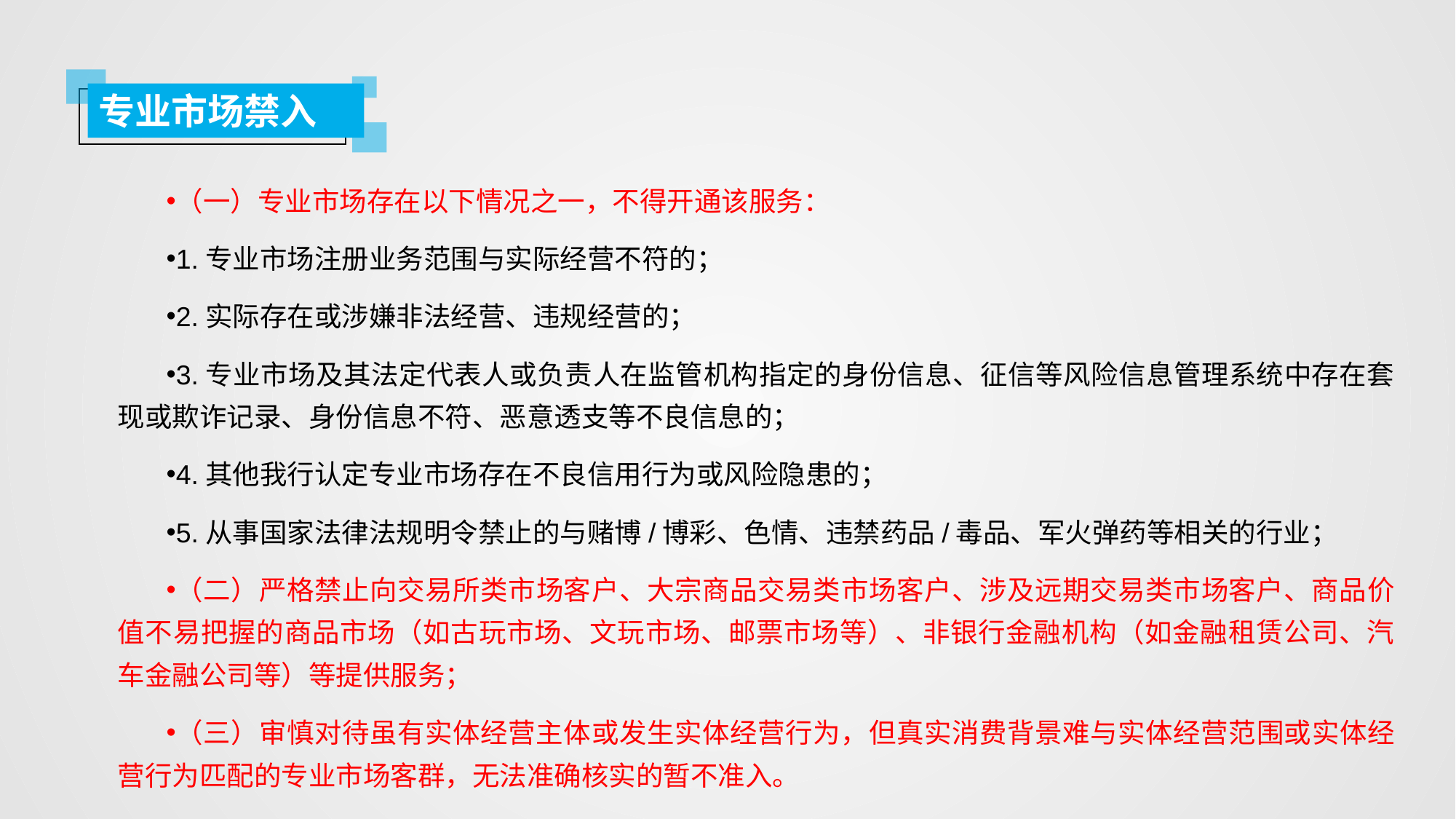

专业市场禁入

（一）专业市场存在以下情况之一，不得开通该服务：
1.专业市场注册业务范围与实际经营不符的；
2.实际存在或涉嫌非法经营、违规经营的；
3.专业市场及其法定代表人或负责人在监管机构指定的身份信息、征信等风险信息管理系统中存在套现或欺诈记录、身份信息不符、恶意透支等不良信息的；
4.其他我行认定专业市场存在不良信用行为或风险隐患的；
5.从事国家法律法规明令禁止的与赌博/博彩、色情、违禁药品/毒品、军火弹药等相关的行业；
（二）严格禁止向交易所类市场客户、大宗商品交易类市场客户、涉及远期交易类市场客户、商品价值不易把握的商品市场（如古玩市场、文玩市场、邮票市场等）、非银行金融机构（如金融租赁公司、汽车金融公司等）等提供服务；
（三）审慎对待虽有实体经营主体或发生实体经营行为，但真实消费背景难与实体经营范围或实体经营行为匹配的专业市场客群，无法准确核实的暂不准入。